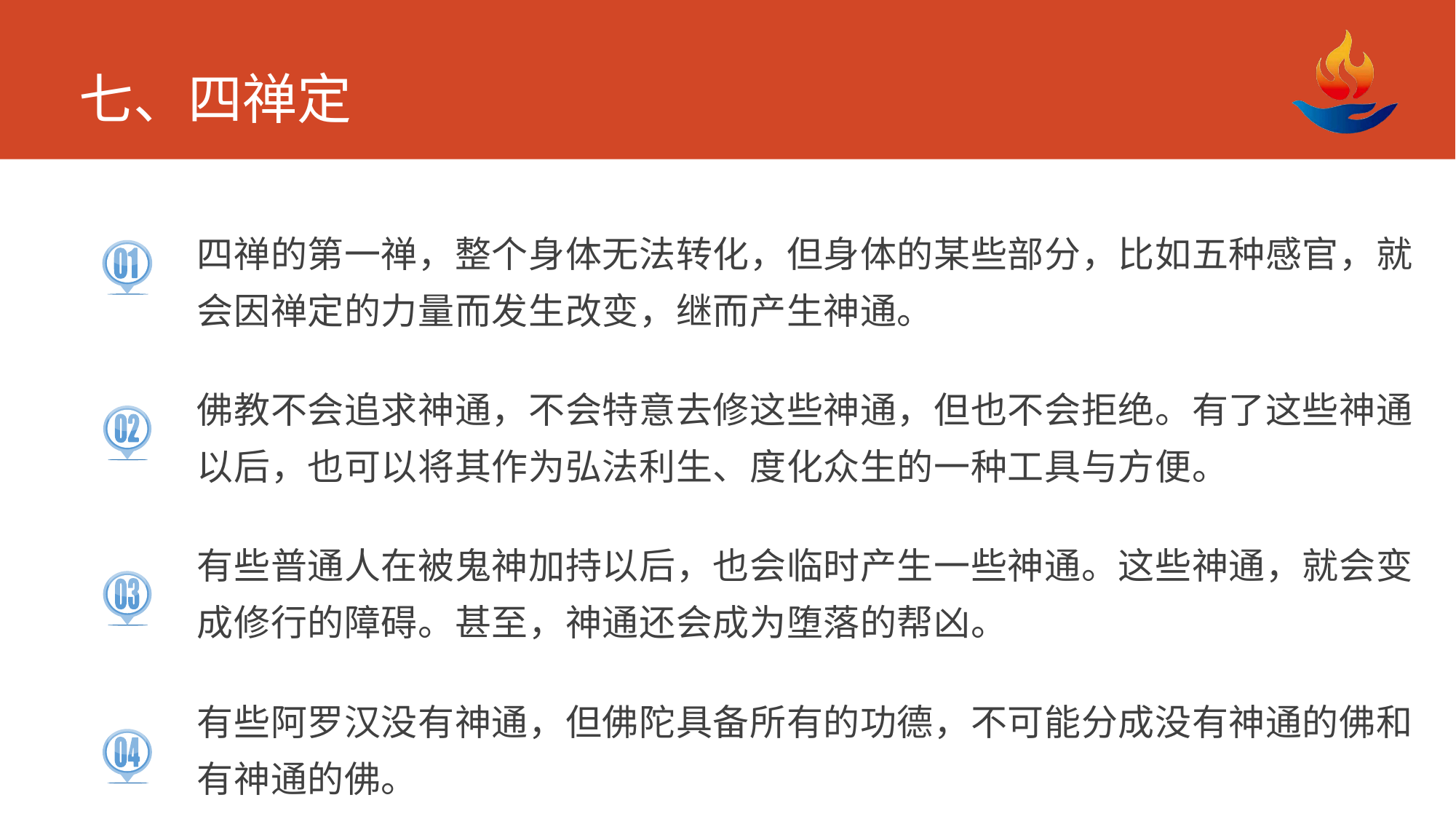

# 七、四禅定
四禅的第一禅，整个身体无法转化，但身体的某些部分，比如五种感官，就会因禅定的力量而发生改变，继而产生神通。
佛教不会追求神通，不会特意去修这些神通，但也不会拒绝。有了这些神通以后，也可以将其作为弘法利生、度化众生的一种工具与方便。
有些普通人在被鬼神加持以后，也会临时产生一些神通。这些神通，就会变成修行的障碍。甚至，神通还会成为堕落的帮凶。
有些阿罗汉没有神通，但佛陀具备所有的功德，不可能分成没有神通的佛和有神通的佛。